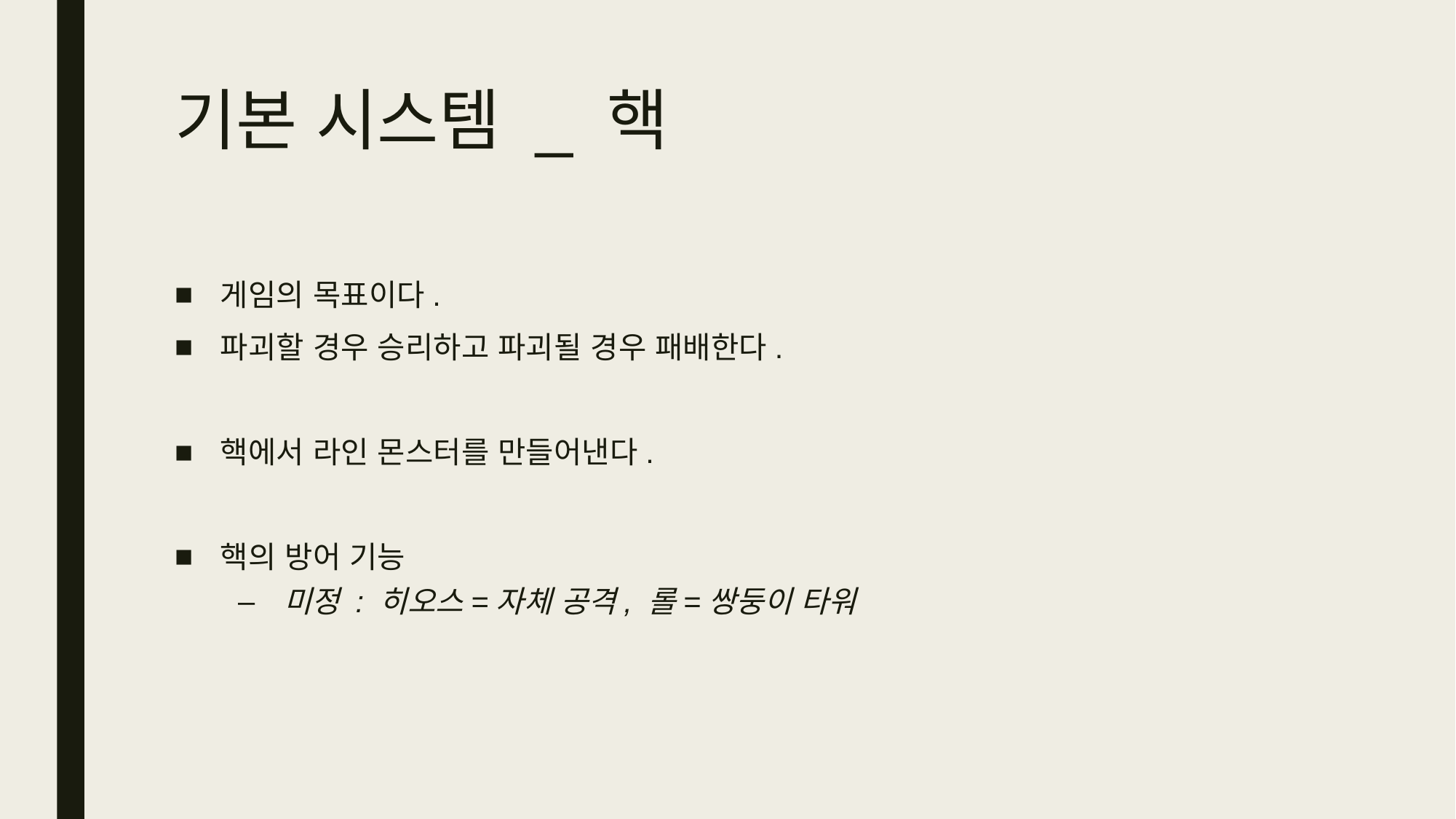

# 기본 시스템 _ 핵
게임의 목표이다.
파괴할 경우 승리하고 파괴될 경우 패배한다.

핵에서 라인 몬스터를 만들어낸다.

핵의 방어 기능
미정 : 히오스=자체 공격, 롤=쌍둥이 타워